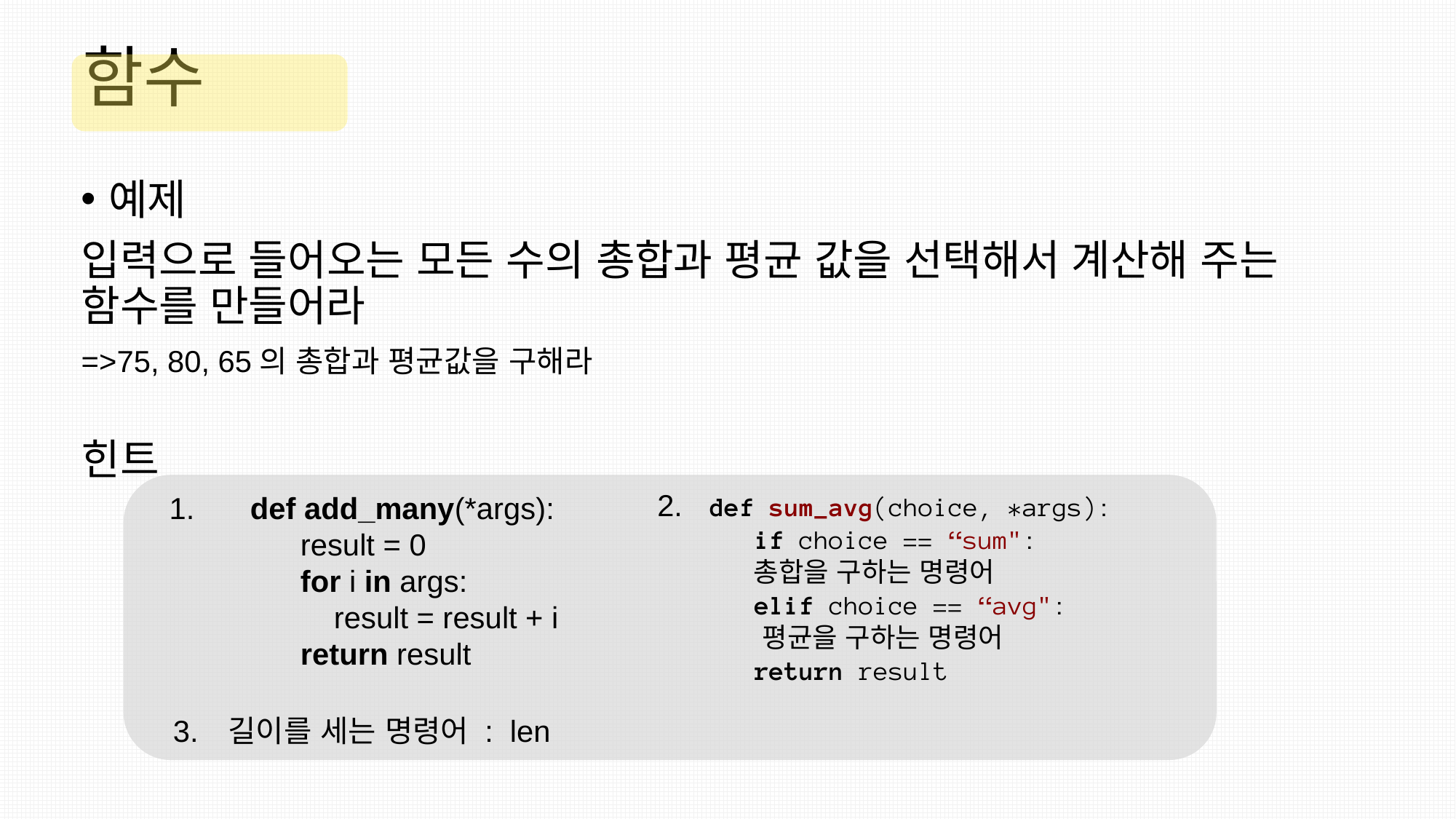

# 함수

예제
입력으로 들어오는 모든 수의 총합과 평균 값을 선택해서 계산해 주는 함수를 만들어라
=>75, 80, 65의 총합과 평균값을 구해라

힌트

2.
1.
def add_many(*args):
      result = 0
      for i in args:
          result = result + i
      return result
def sum_avg(choice, *args):
   if choice == “sum":
      총합을 구하는 명령어
   elif choice == “avg":
      평균을 구하는 명령어
   return result
3.
길이를 세는 명령어 :  len